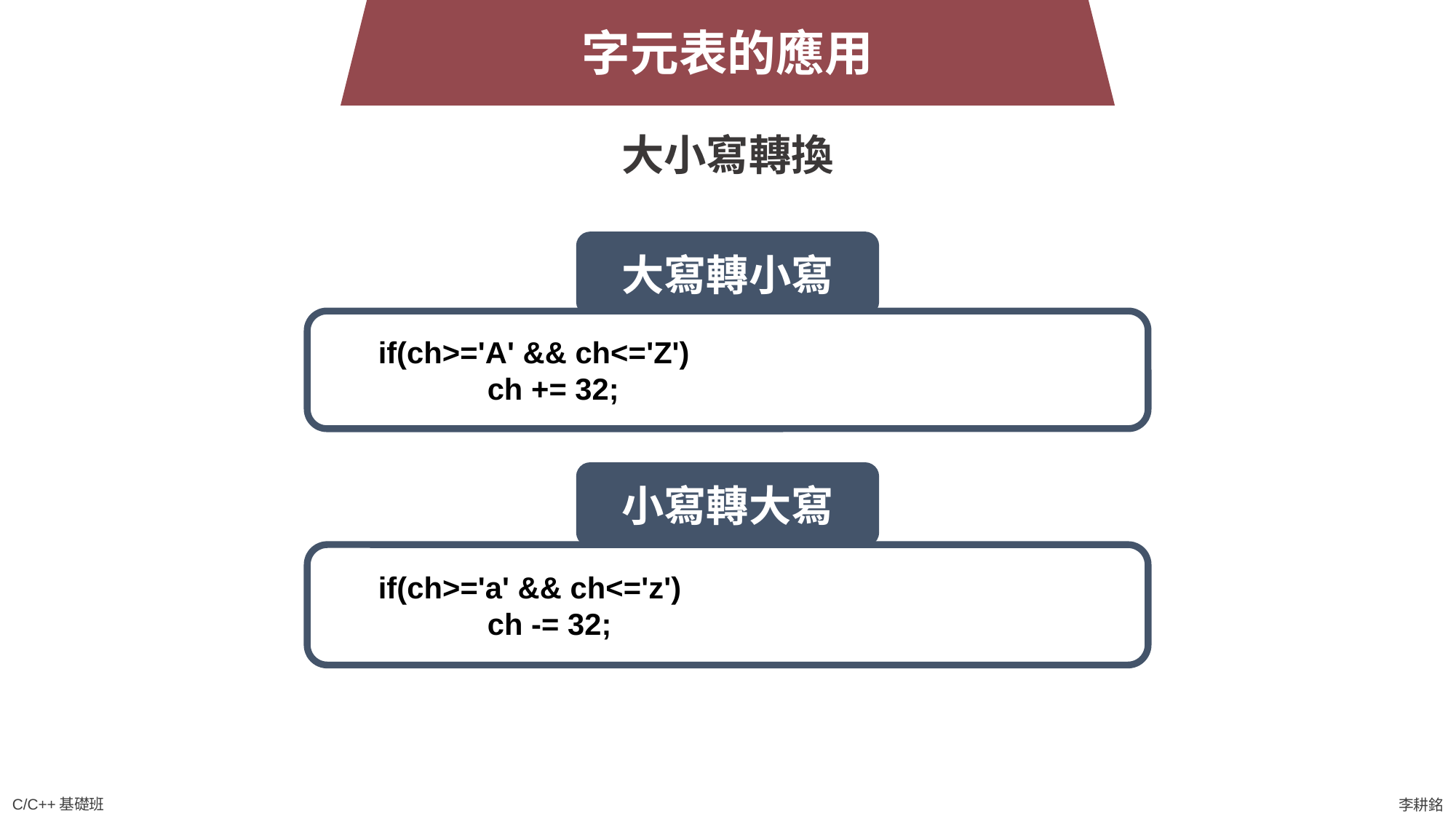

字元表的應用
大小寫轉換

大寫轉小寫
if(ch>='A' && ch<='Z')
	ch += 32;

小寫轉大寫
if(ch>='a' && ch<='z')
	ch -= 32;
C/C++基礎班
李耕銘